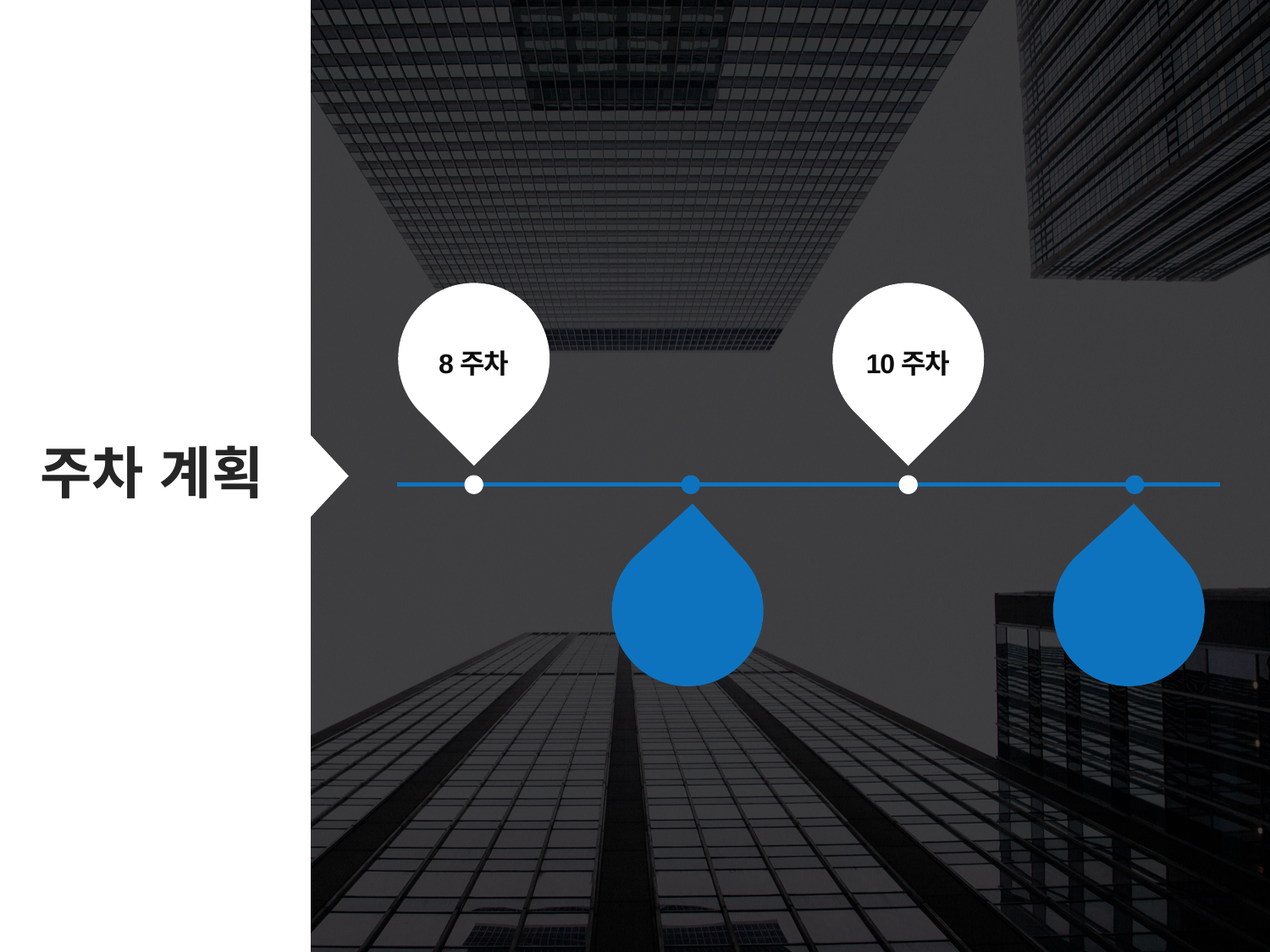

# 주차 계획

8주차
10주차
구매자용 기능 구현
최종 수정

판매자용 기능 구현
관리자용 기능 구현

9주차
11주차